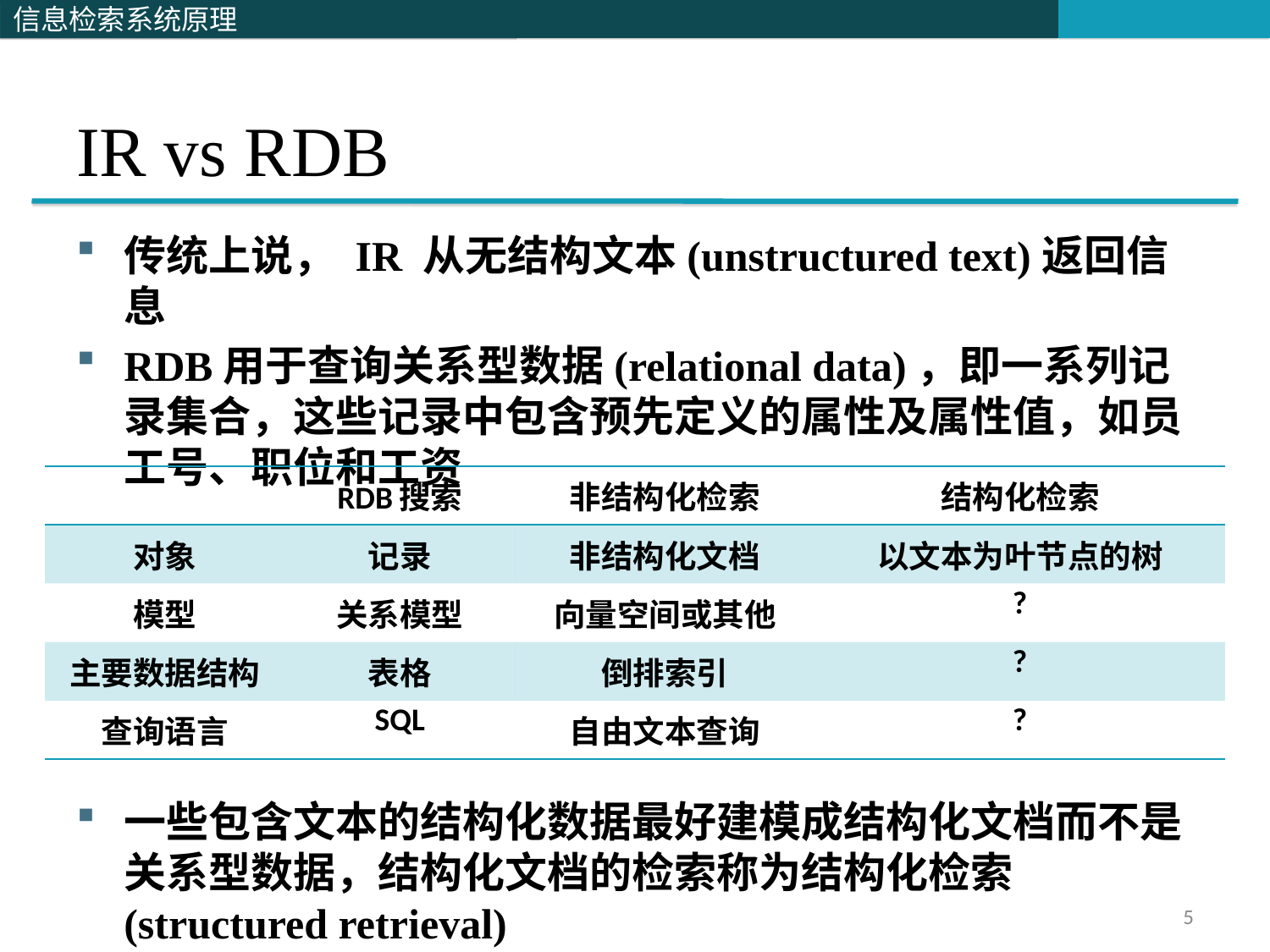

# IR vs RDB
传统上说， IR 从无结构文本(unstructured text)返回信息
RDB用于查询关系型数据(relational data)，即一系列记录集合，这些记录中包含预先定义的属性及属性值，如员工号、职位和工资

一些包含文本的结构化数据最好建模成结构化文档而不是关系型数据，结构化文档的检索称为结构化检索(structured retrieval)
|  | RDB搜索 | 非结构化检索 | 结构化检索 |
| --- | --- | --- | --- |
| 对象 | 记录 | 非结构化文档 | 以文本为叶节点的树 |
| 模型 | 关系模型 | 向量空间或其他 | ? |
| 主要数据结构 | 表格 | 倒排索引 | ? |
| 查询语言 | SQL | 自由文本查询 | ? |
5